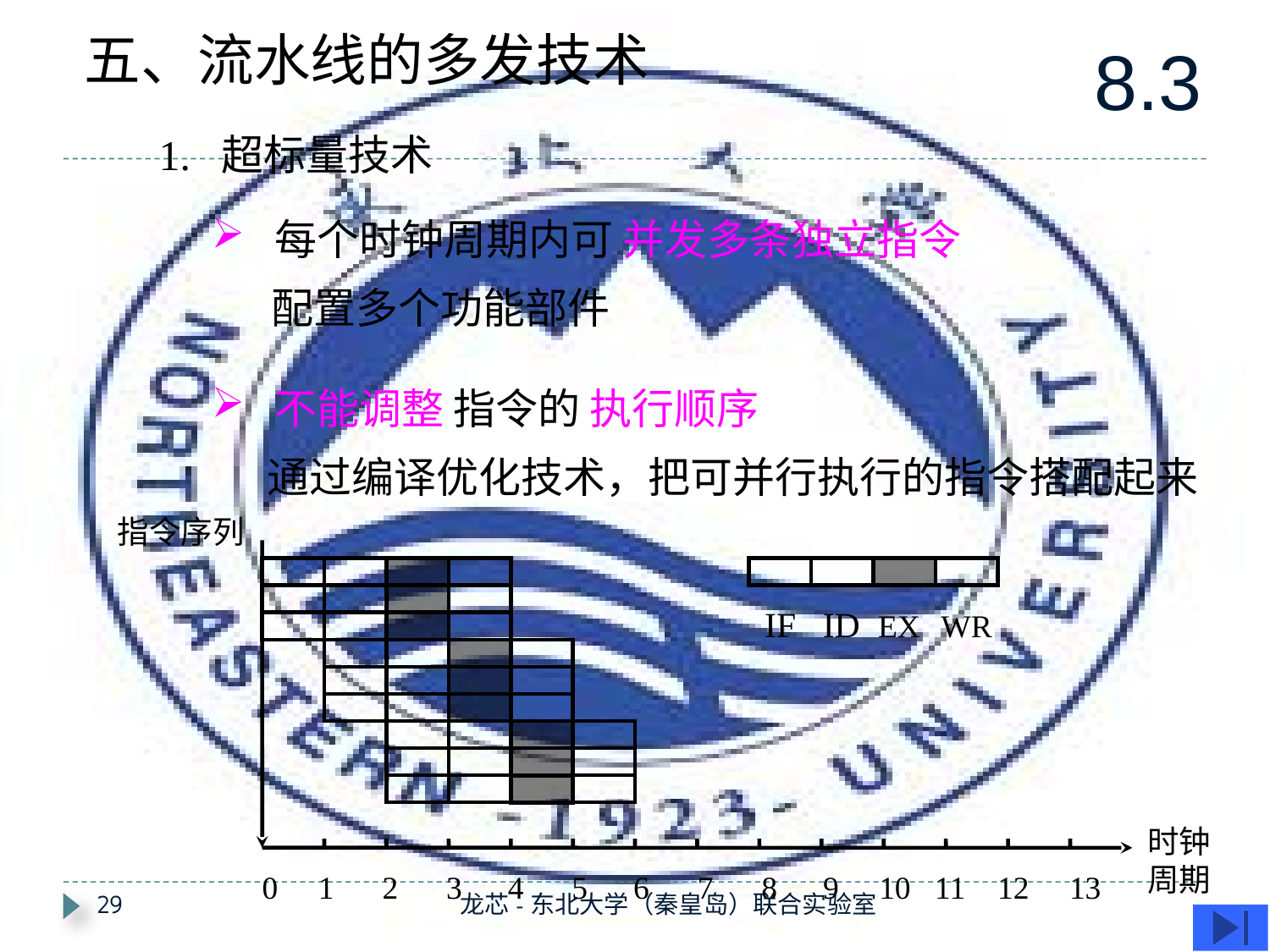

五、流水线的多发技术
8.3
1.  超标量技术
  每个时钟周期内可 并发多条独立指令
配置多个功能部件
  不能调整 指令的 执行顺序
通过编译优化技术，把可并行执行的指令搭配起来
指令序列

IF   ID  EX   WR

0     1      2      3      4      5      6      7      8      9     10   11    12     13
时钟
周期
29
龙芯-东北大学（秦皇岛）联合实验室